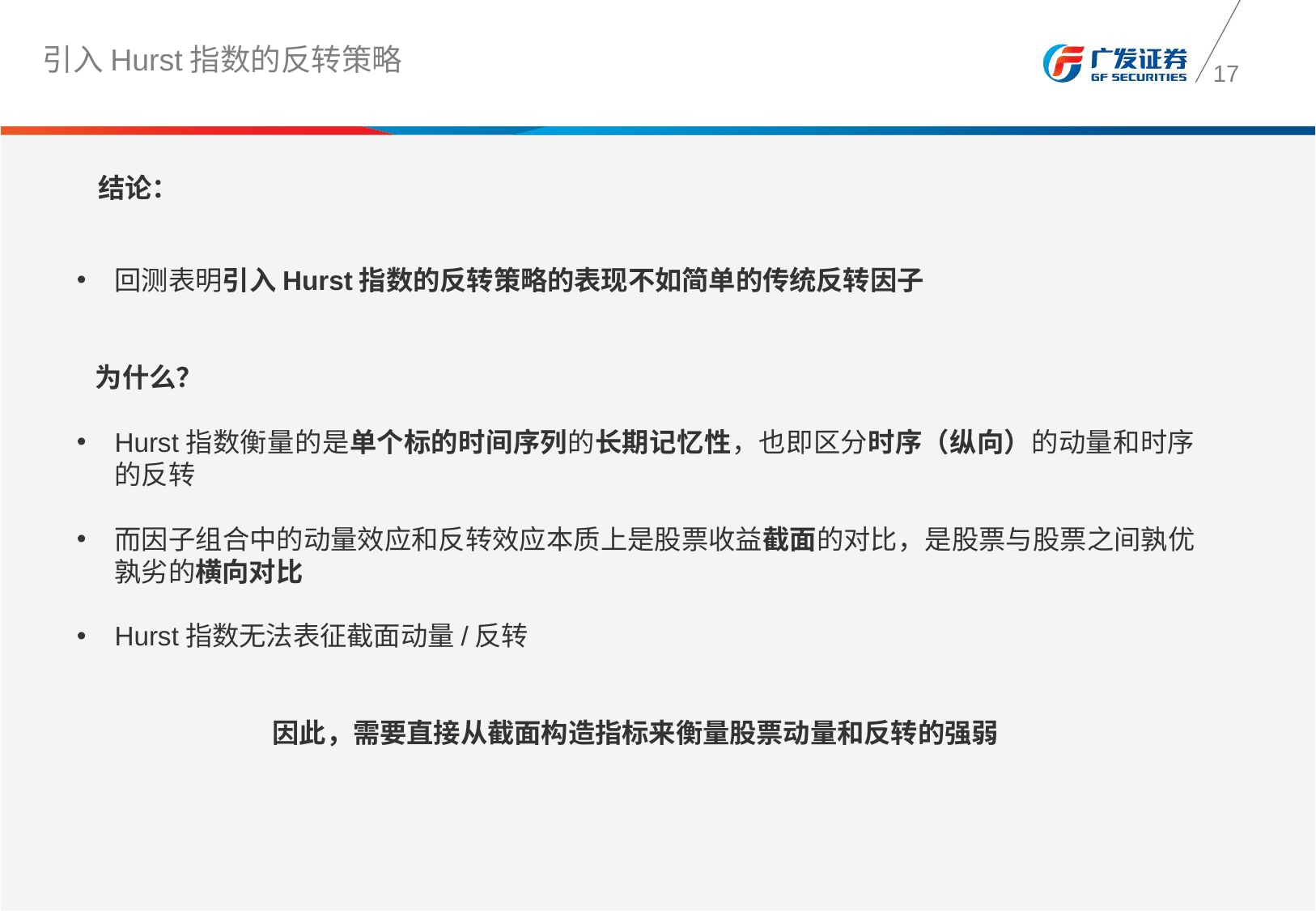

引入Hurst指数的反转策略
17
   结论：

回测表明引入Hurst指数的反转策略的表现不如简单的传统反转因子

  为什么？

Hurst指数衡量的是单个标的时间序列的长期记忆性，也即区分时序（纵向）的动量和时序的反转

而因子组合中的动量效应和反转效应本质上是股票收益截面的对比，是股票与股票之间孰优孰劣的横向对比

Hurst指数无法表征截面动量/反转

因此，需要直接从截面构造指标来衡量股票动量和反转的强弱